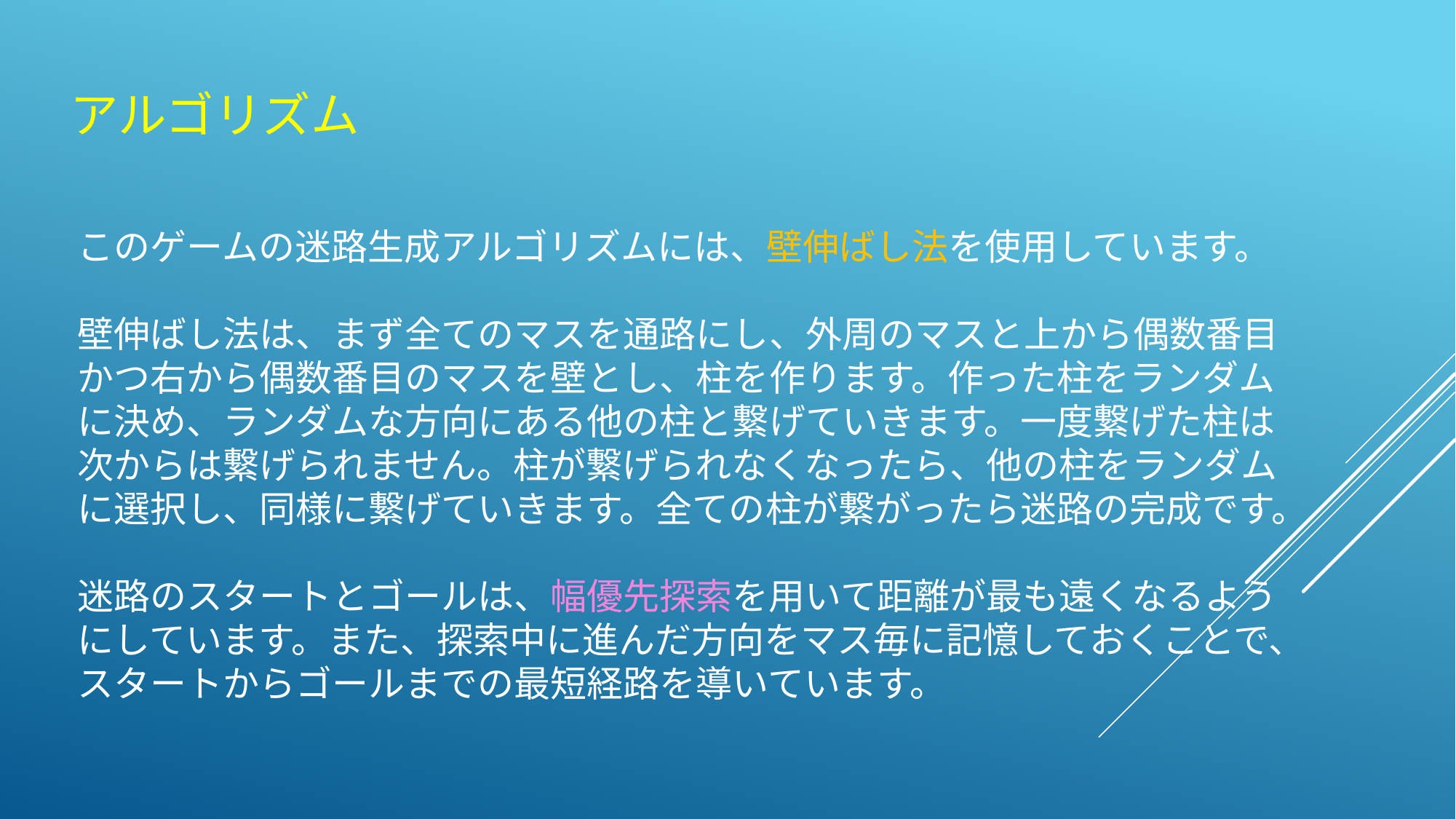

アルゴリズム
このゲームの迷路生成アルゴリズムには、壁伸ばし法を使用しています。

壁伸ばし法は、まず全てのマスを通路にし、外周のマスと上から偶数番目
かつ右から偶数番目のマスを壁とし、柱を作ります。作った柱をランダム
に決め、ランダムな方向にある他の柱と繋げていきます。一度繋げた柱は
次からは繋げられません。柱が繋げられなくなったら、他の柱をランダム
に選択し、同様に繋げていきます。全ての柱が繋がったら迷路の完成です。

迷路のスタートとゴールは、幅優先探索を用いて距離が最も遠くなるよう
にしています。また、探索中に進んだ方向をマス毎に記憶しておくことで、
スタートからゴールまでの最短経路を導いています。